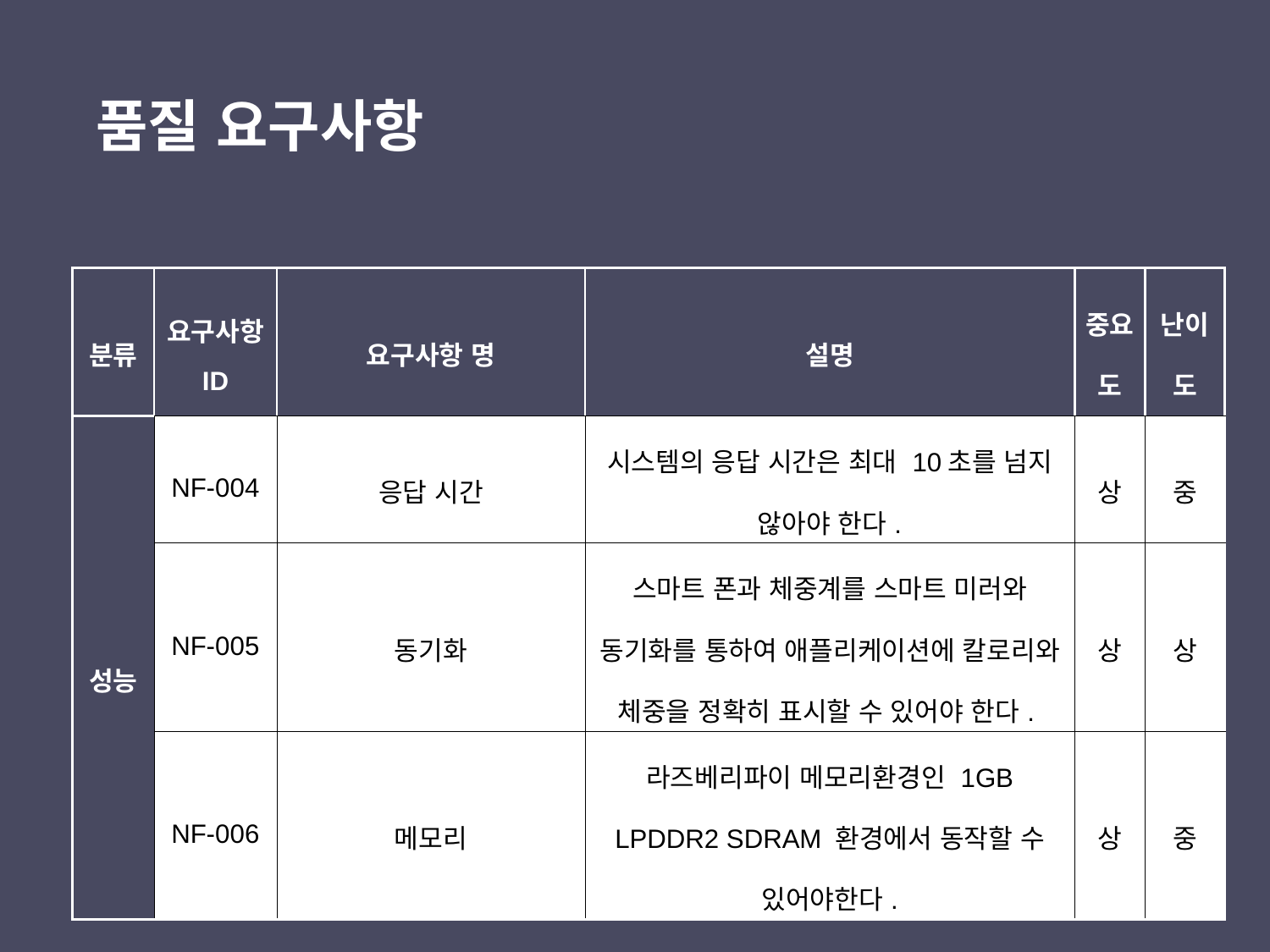

품질 요구사항

| 분류 | 요구사항 ID | 요구사항 명 | 설명 | 중요도 | 난이도 |
| --- | --- | --- | --- | --- | --- |
| 성능 | NF-004 | 응답 시간 | 시스템의 응답 시간은 최대 10초를 넘지 않아야 한다. | 상 | 중 |
|  | NF-005 | 동기화 | 스마트 폰과 체중계를 스마트 미러와 동기화를 통하여 애플리케이션에 칼로리와 체중을 정확히 표시할 수 있어야 한다. | 상 | 상 |
|  | NF-006 | 메모리 | 라즈베리파이 메모리환경인 1GB LPDDR2 SDRAM 환경에서 동작할 수 있어야한다. | 상 | 중 |